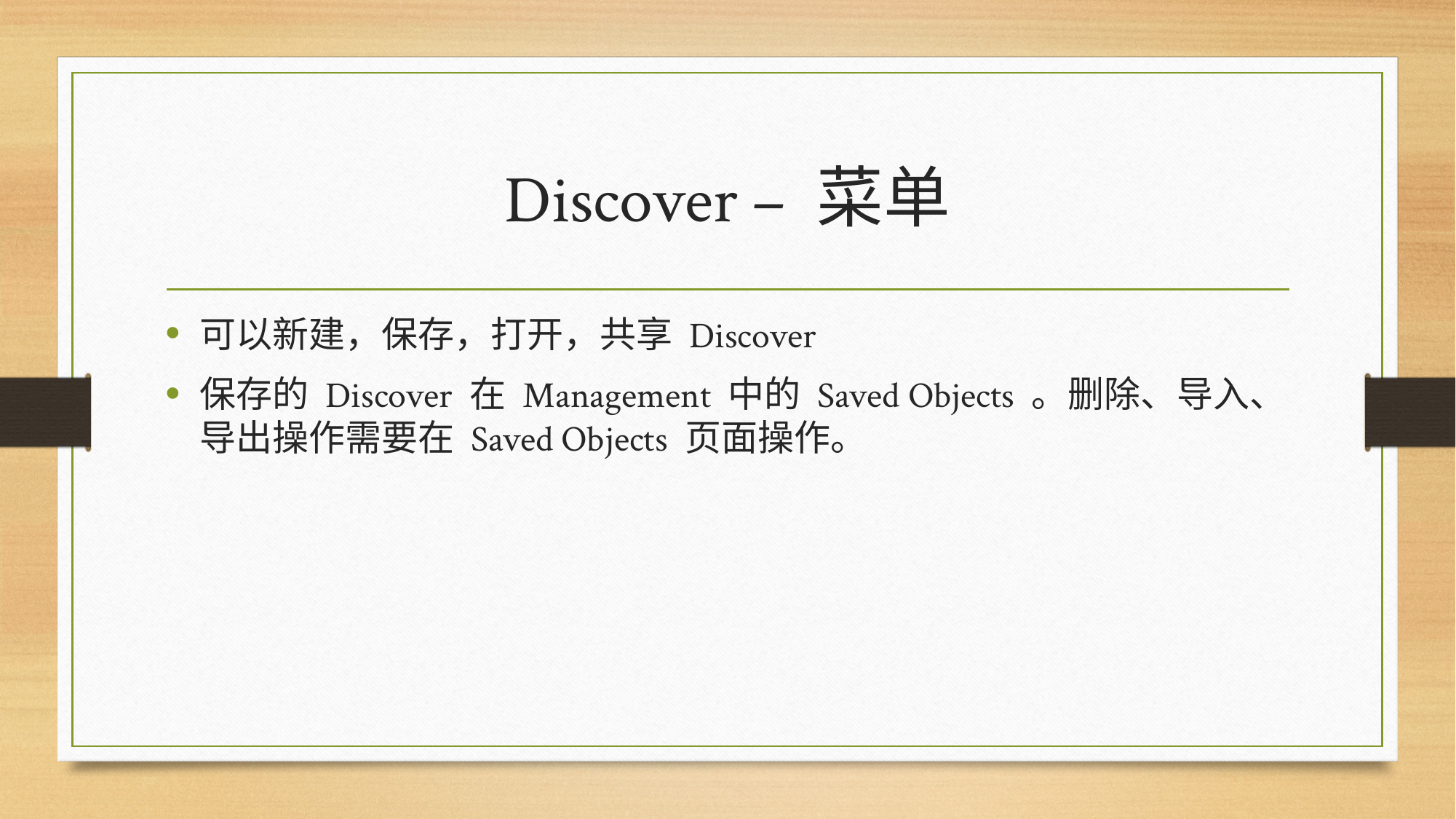

# Discover – 菜单
可以新建，保存，打开，共享 Discover
保存的 Discover 在 Management 中的 Saved Objects 。删除、导入、导出操作需要在 Saved Objects 页面操作。